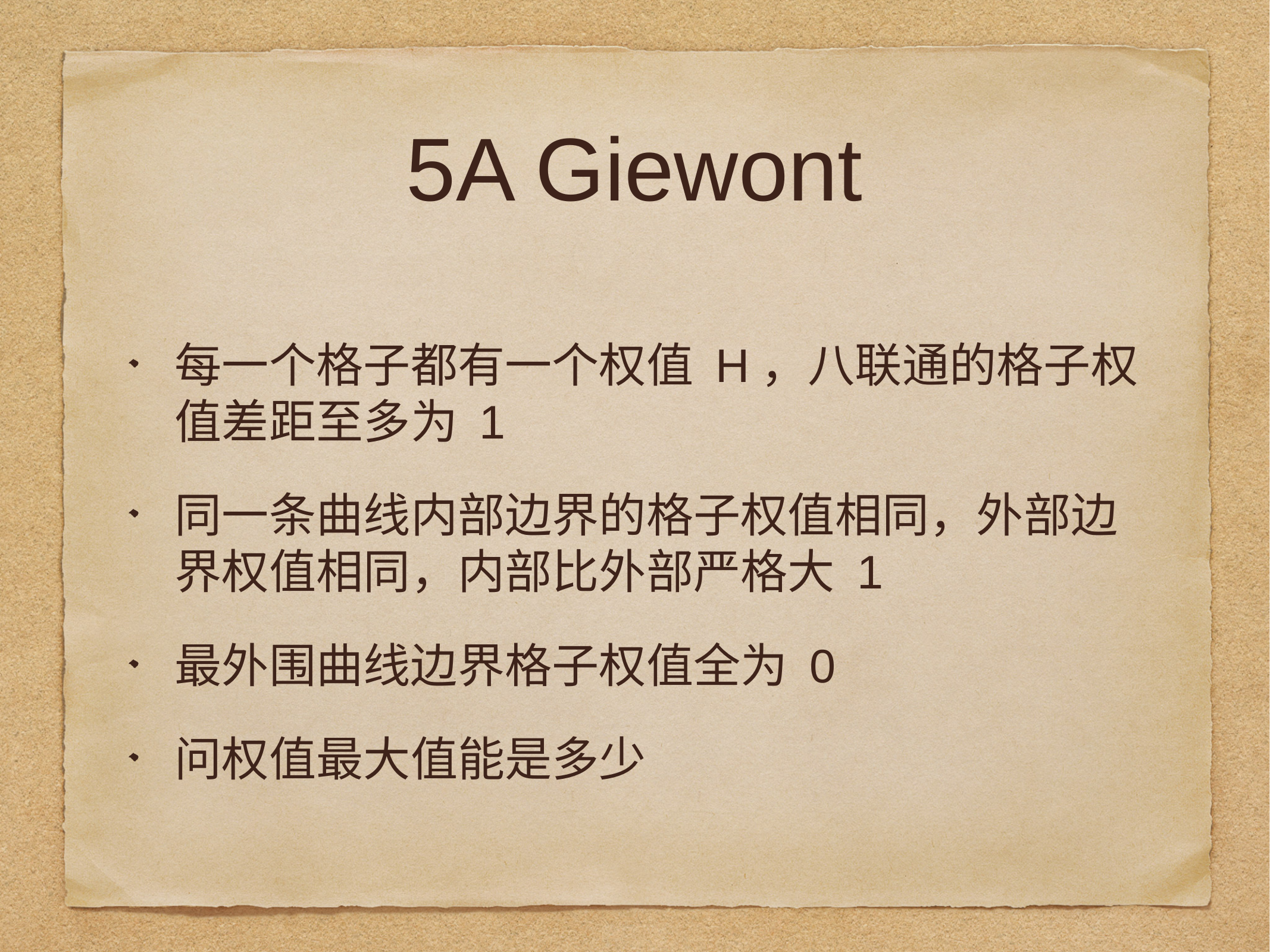

# 5A Giewont
每一个格子都有一个权值 H，八联通的格子权值差距至多为 1
同一条曲线内部边界的格子权值相同，外部边界权值相同，内部比外部严格大 1
最外围曲线边界格子权值全为 0
问权值最大值能是多少